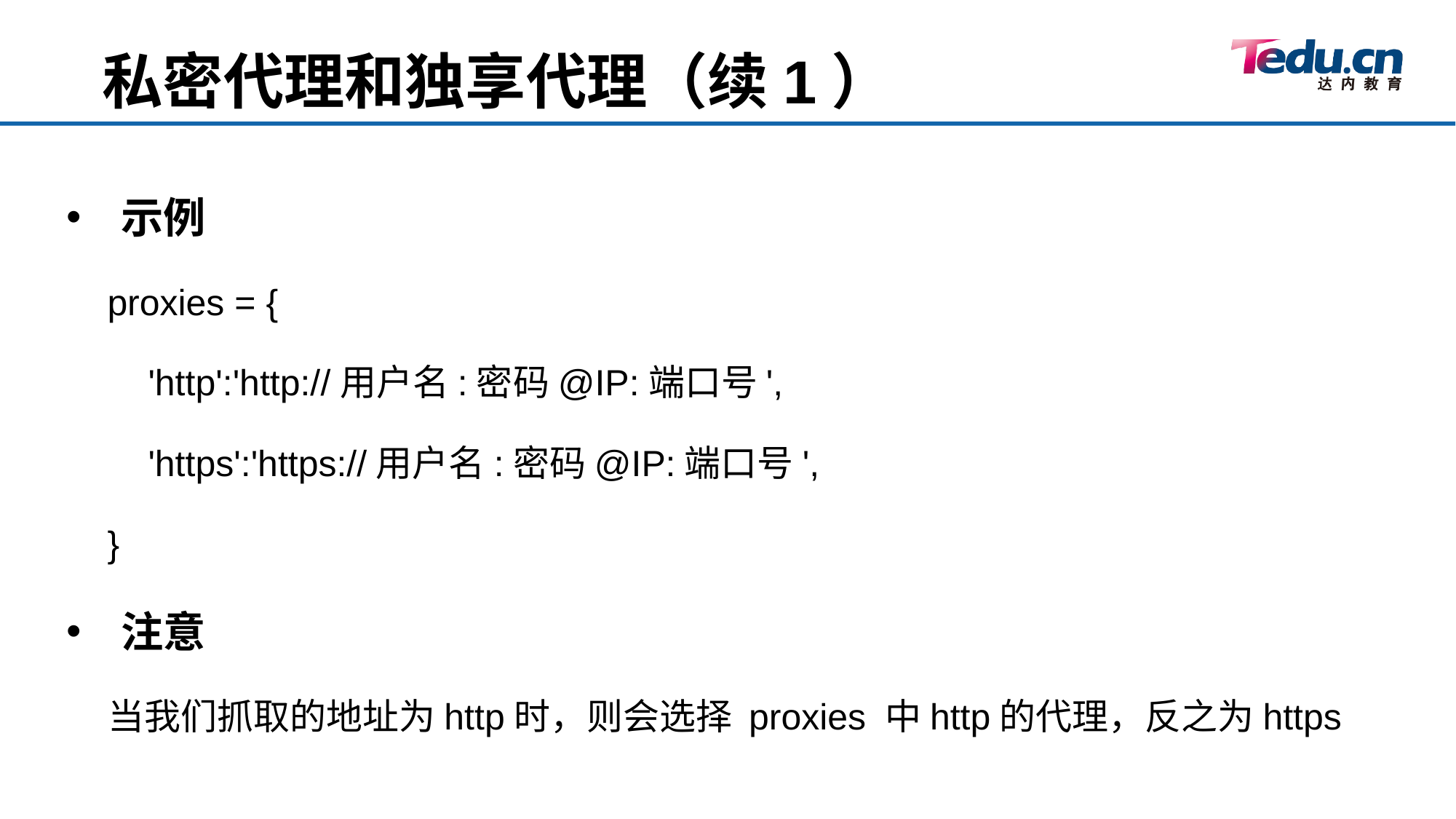

私密代理和独享代理（续1）
示例
    proxies = {
        'http':'http://用户名:密码@IP:端口号',
        'https':'https://用户名:密码@IP:端口号',
    }
注意
    当我们抓取的地址为http时，则会选择 proxies 中http的代理，反之为https